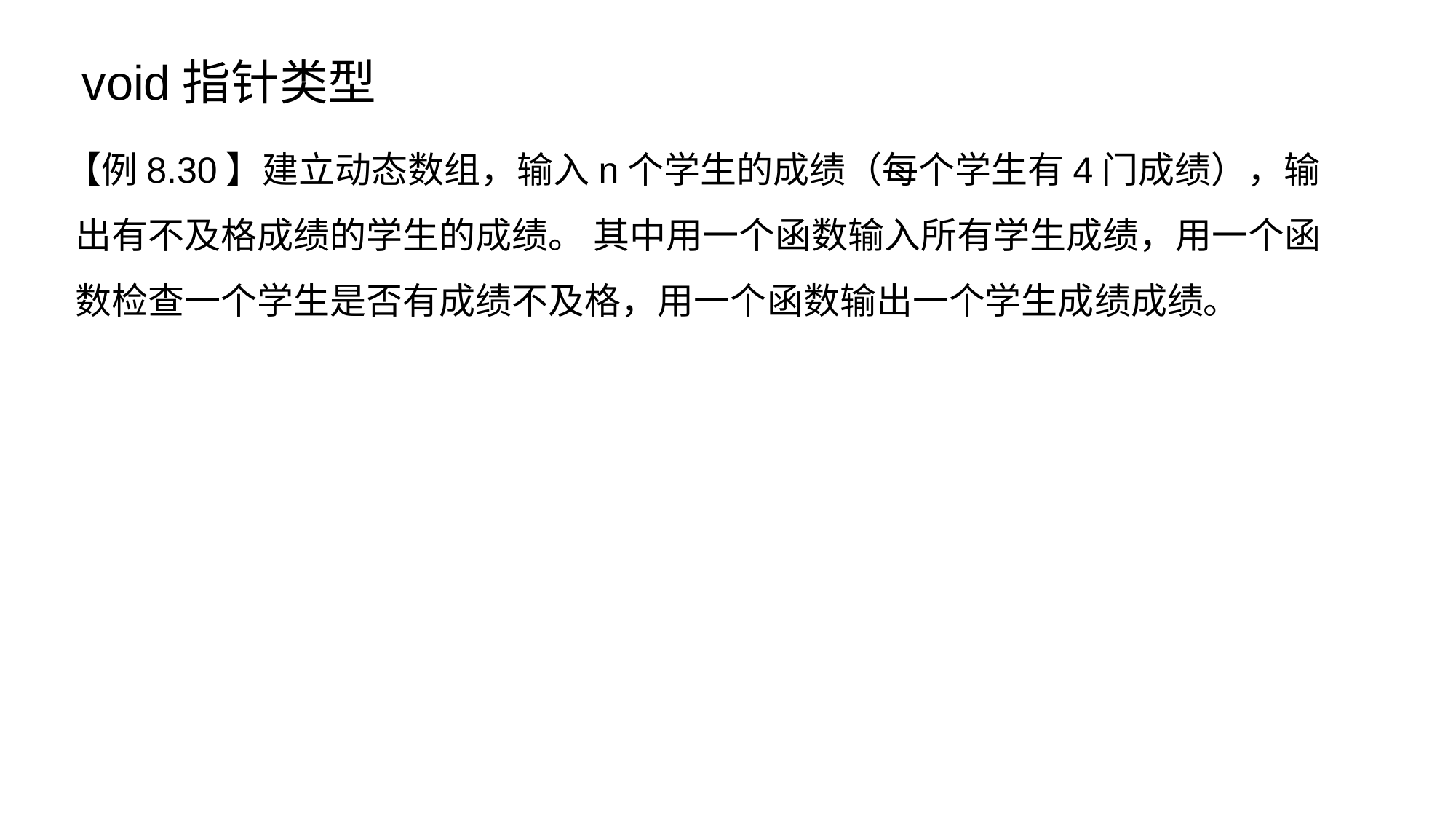

# void指针类型
【例8.30】建立动态数组，输入n个学生的成绩（每个学生有4门成绩），输出有不及格成绩的学生的成绩。 其中用一个函数输入所有学生成绩，用一个函数检查一个学生是否有成绩不及格，用一个函数输出一个学生成绩成绩。